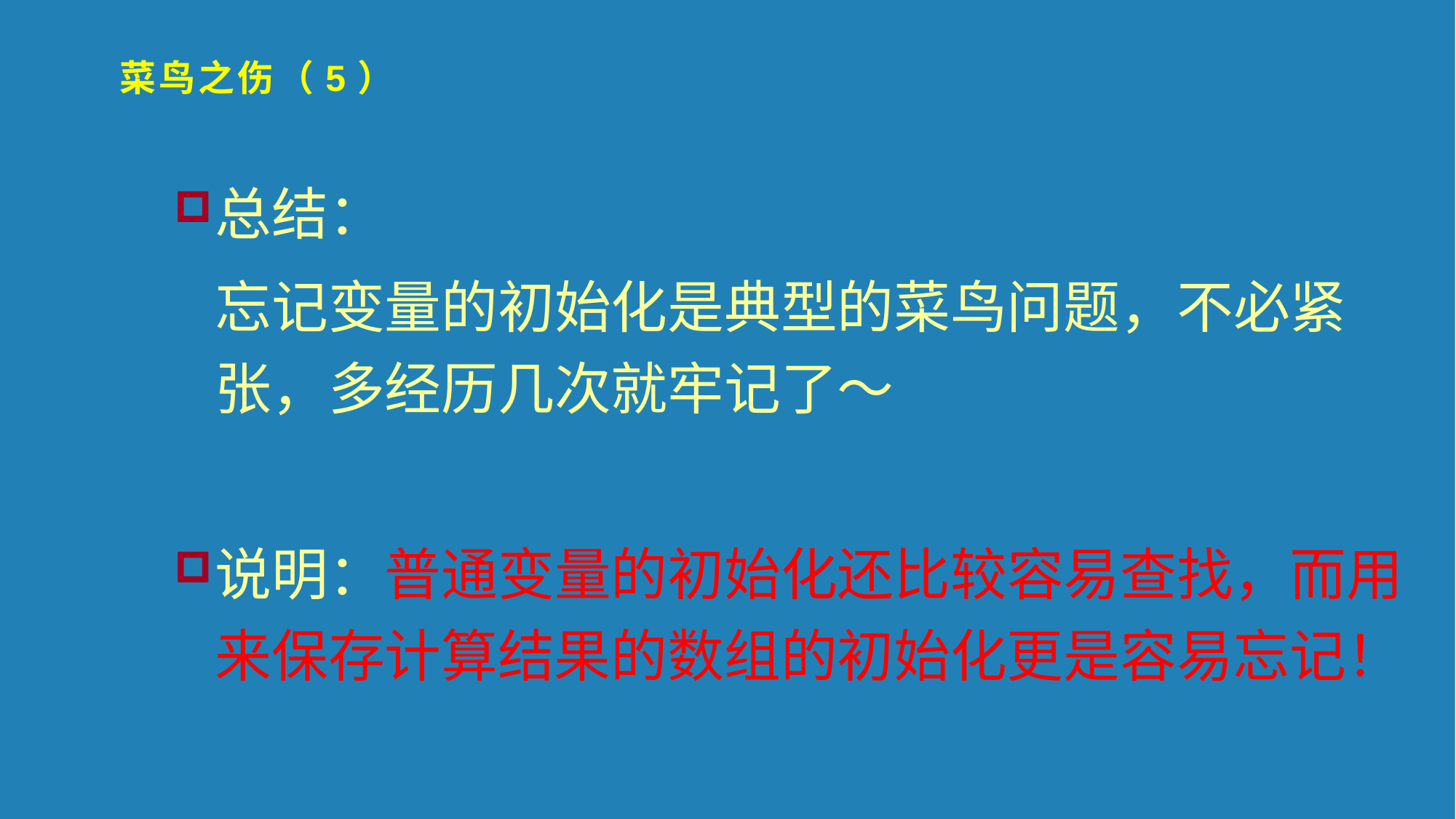

菜鸟之伤（5）
总结：
	忘记变量的初始化是典型的菜鸟问题，不必紧张，多经历几次就牢记了～

说明：普通变量的初始化还比较容易查找，而用来保存计算结果的数组的初始化更是容易忘记！

93